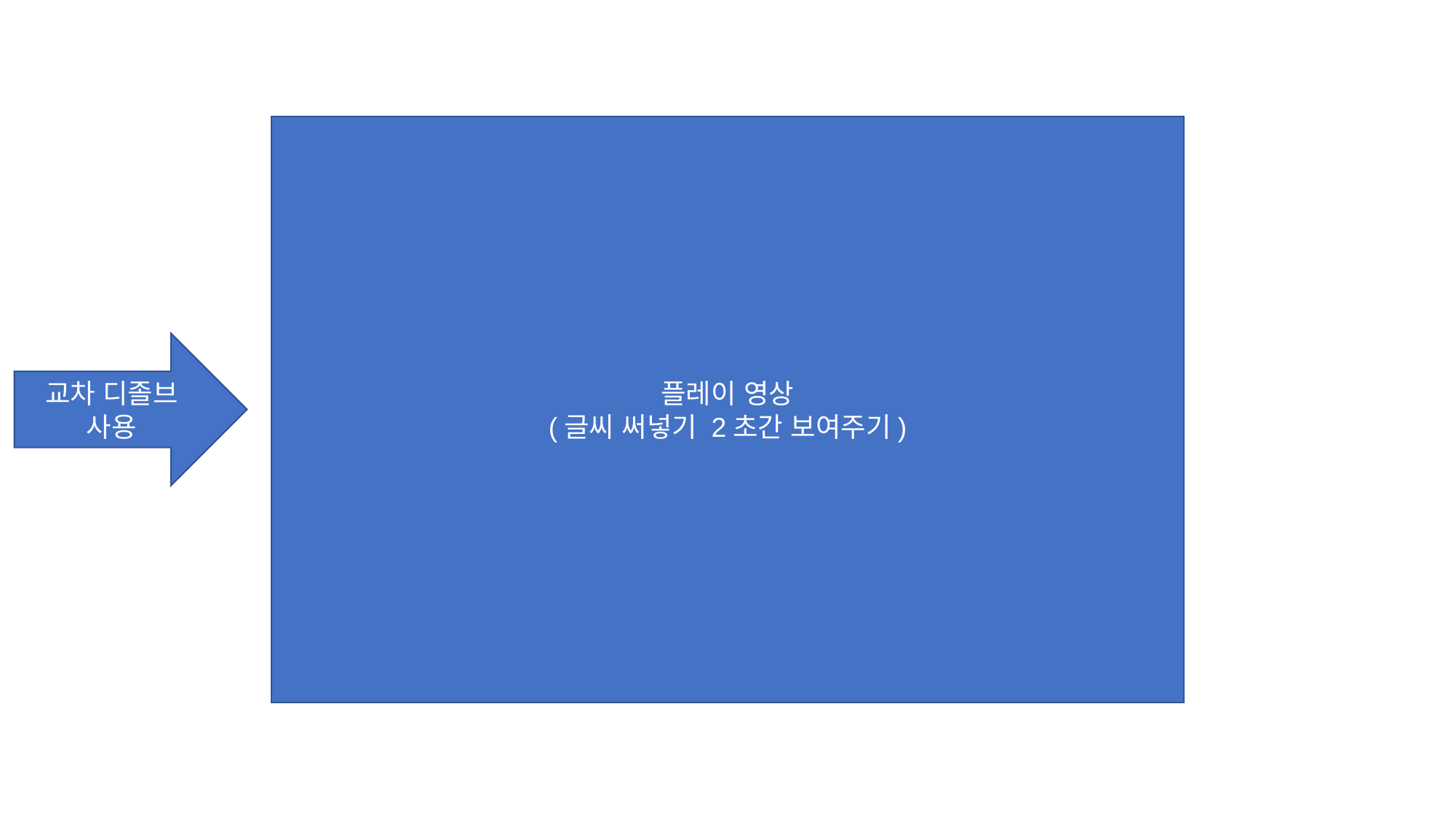

플레이 영상
(글씨 써넣기 2초간 보여주기)
교차 디졸브 사용